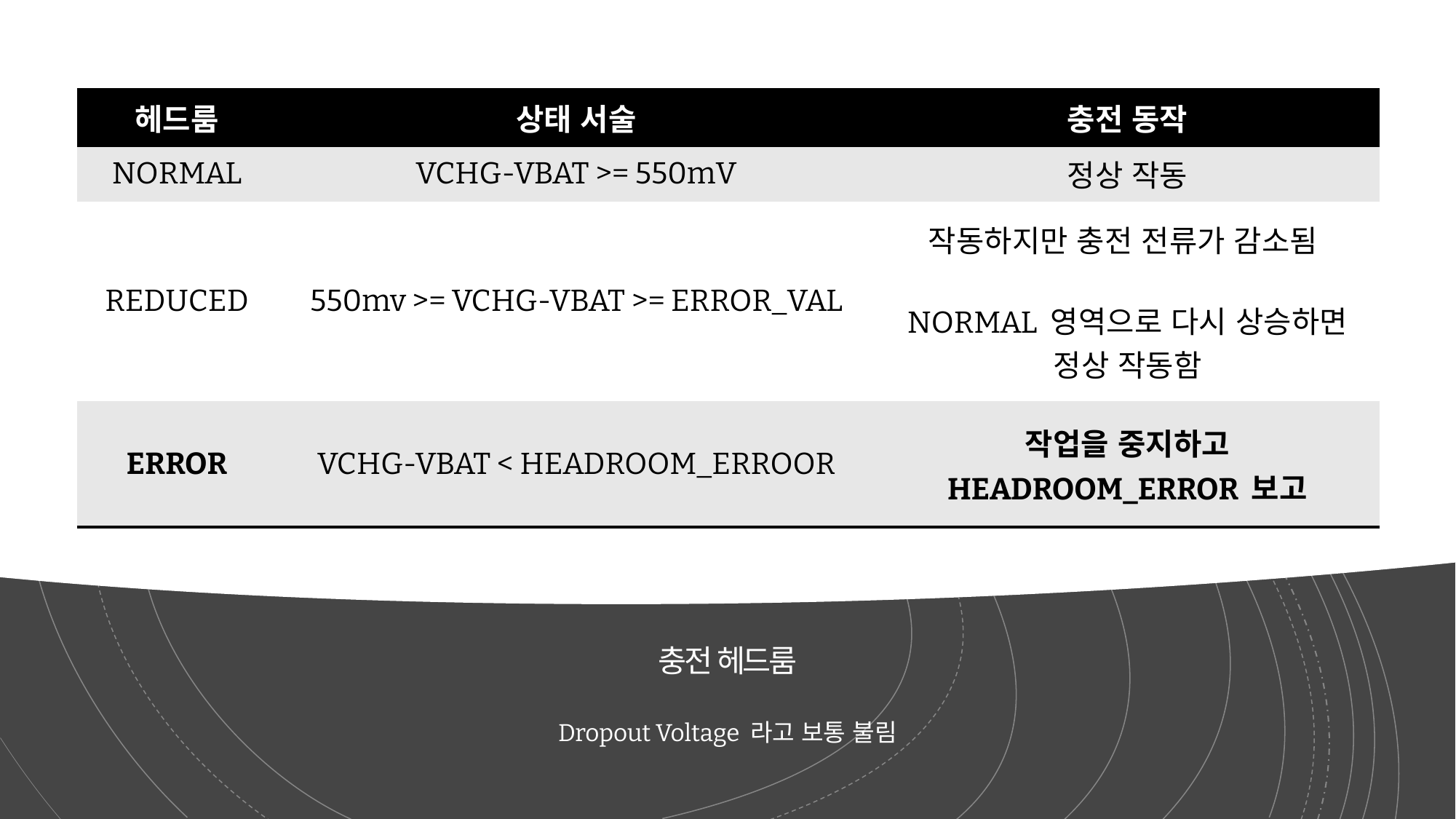

| 헤드룸 | 상태 서술 | 충전 동작 |
| --- | --- | --- |
| NORMAL | VCHG-VBAT >= 550mV | 정상 작동 |
| REDUCED | 550mv >= VCHG-VBAT >= ERROR\_VAL | 작동하지만 충전 전류가 감소됨 NORMAL 영역으로 다시 상승하면 정상 작동함 |
| ERROR | VCHG-VBAT < HEADROOM\_ERROOR | 작업을 중지하고 HEADROOM\_ERROR 보고 |

# 충전 헤드룸
Dropout Voltage 라고 보통 불림